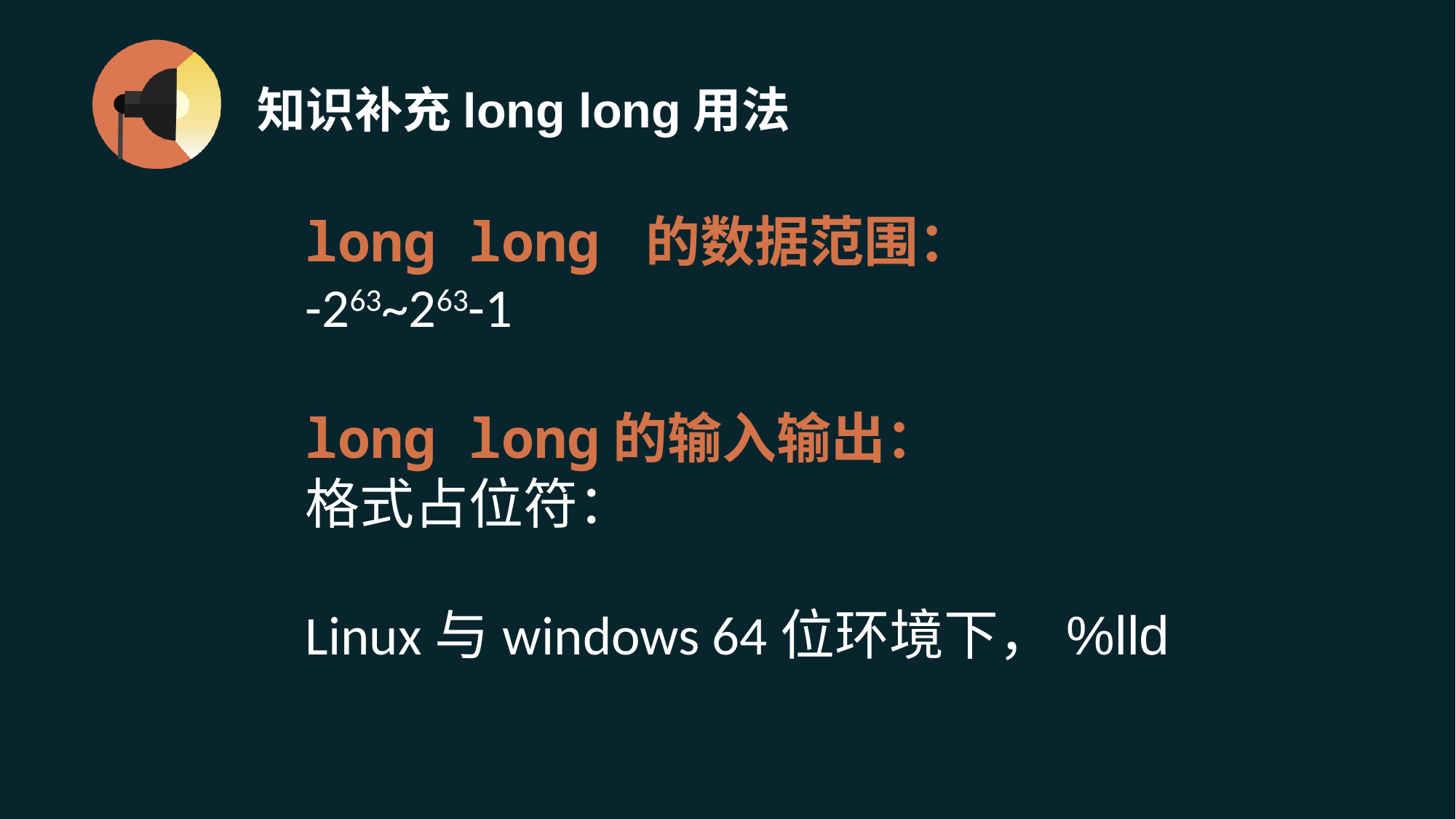

# 知识补充long long用法
long long 的数据范围：
-263~263-1

long long的输入输出：
格式占位符：

Linux与windows 64位环境下，%lld